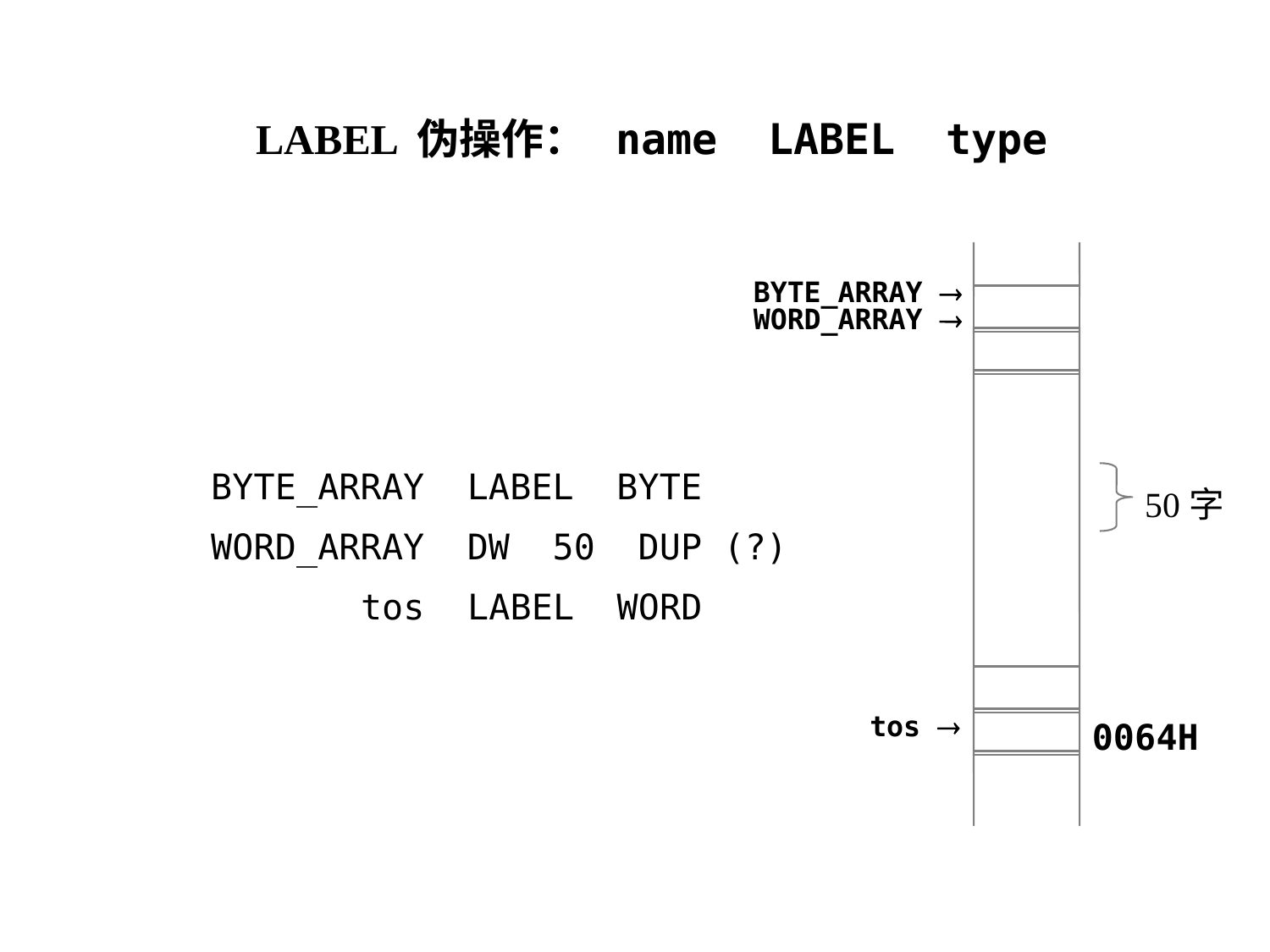

LABEL 伪操作：  name  LABEL  type

BYTE_ARRAY →
WORD_ARRAY →

BYTE_ARRAY  LABEL  BYTE
WORD_ARRAY  DW  50  DUP (?)
       tos  LABEL  WORD

50字

tos →

0064H